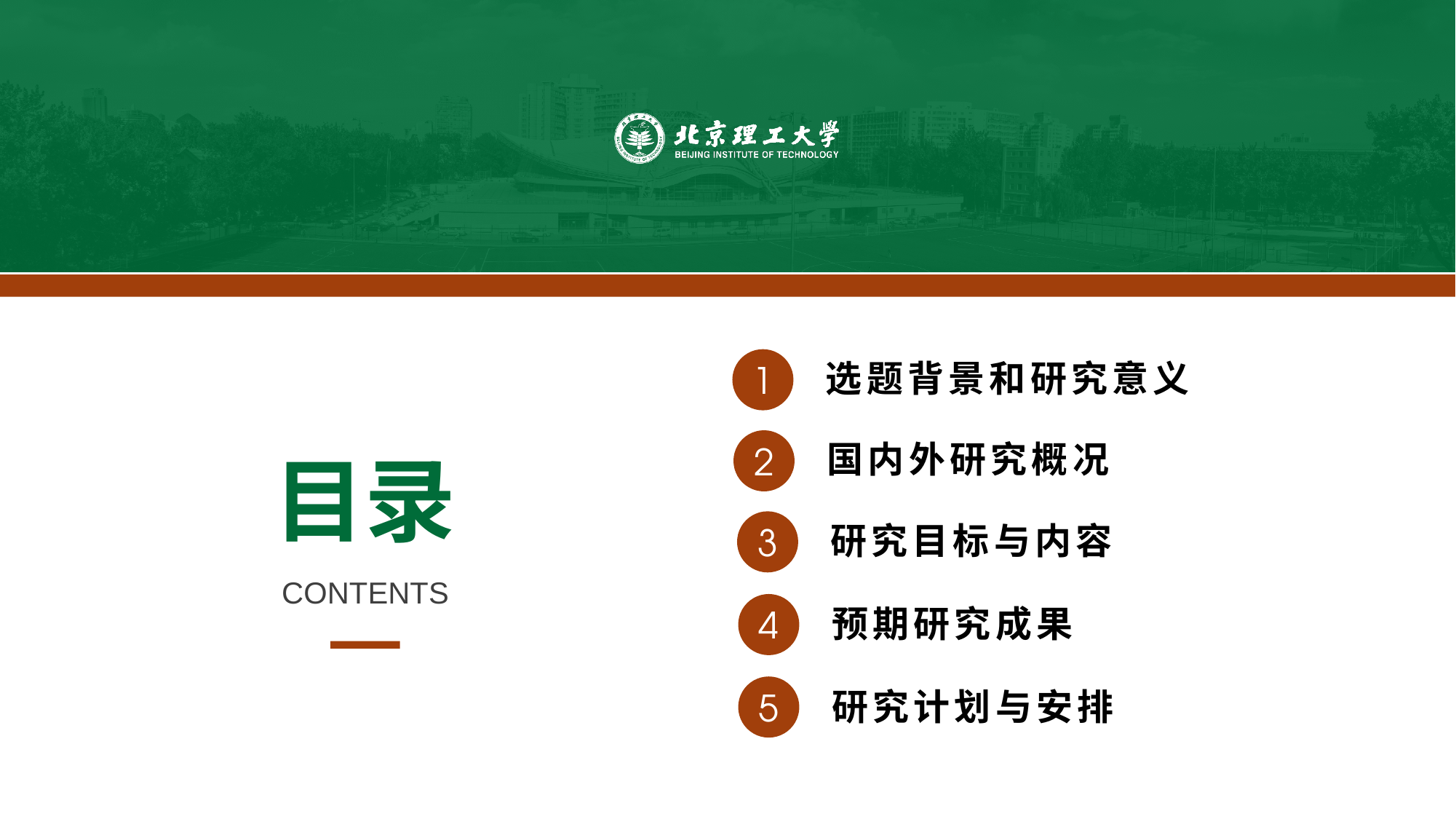

1
选题背景和研究意义
2
国内外研究概况
目录
3
研究目标与内容
CONTENTS
4
预期研究成果

5
研究计划与安排